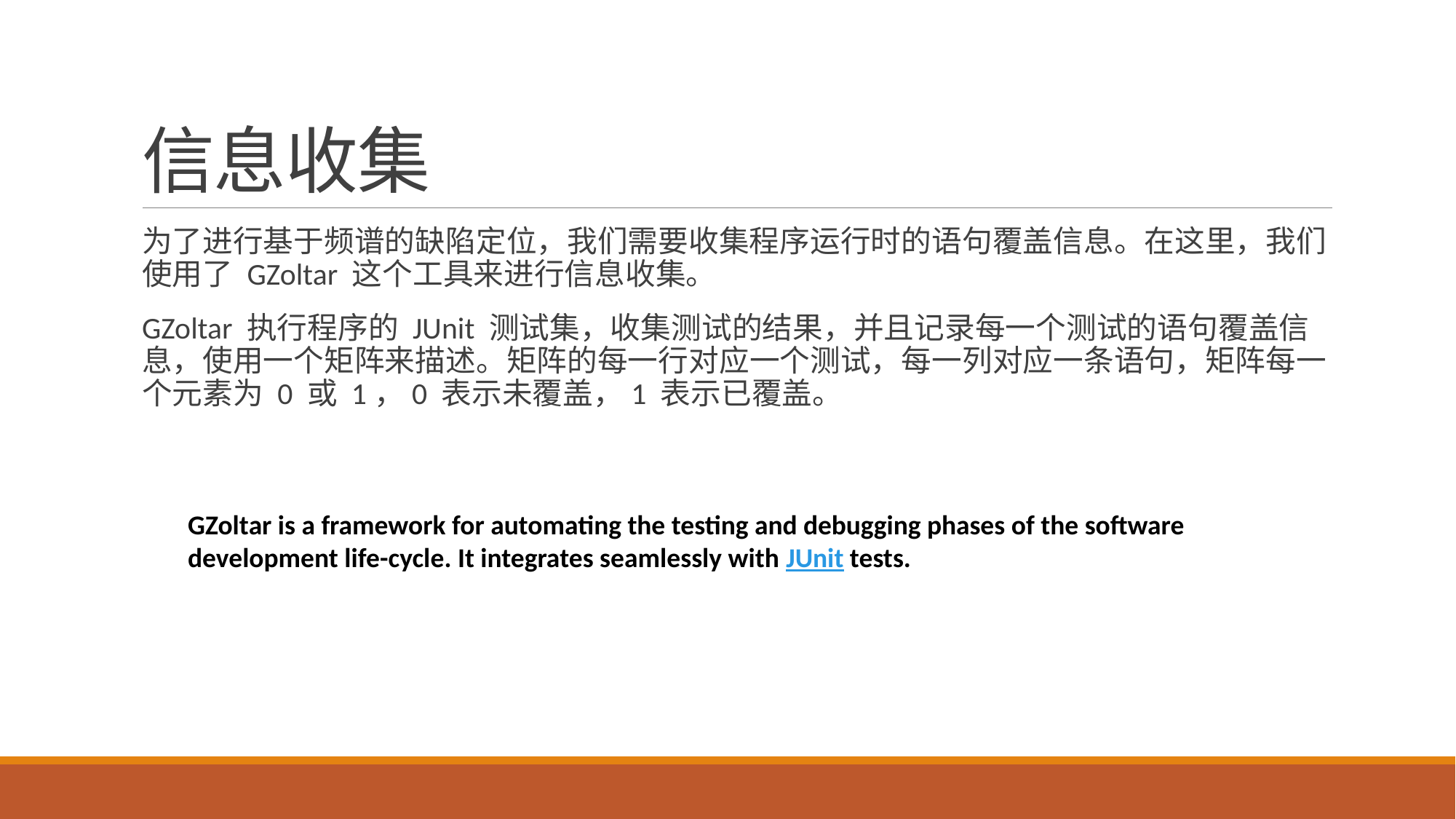

# 信息收集
为了进行基于频谱的缺陷定位，我们需要收集程序运行时的语句覆盖信息。在这里，我们使用了 GZoltar 这个工具来进行信息收集。
GZoltar 执行程序的 JUnit 测试集，收集测试的结果，并且记录每一个测试的语句覆盖信息，使用一个矩阵来描述。矩阵的每一行对应一个测试，每一列对应一条语句，矩阵每一个元素为 0 或 1，0 表示未覆盖，1 表示已覆盖。
GZoltar is a framework for automating the testing and debugging phases of the software development life-cycle. It integrates seamlessly with JUnit tests.